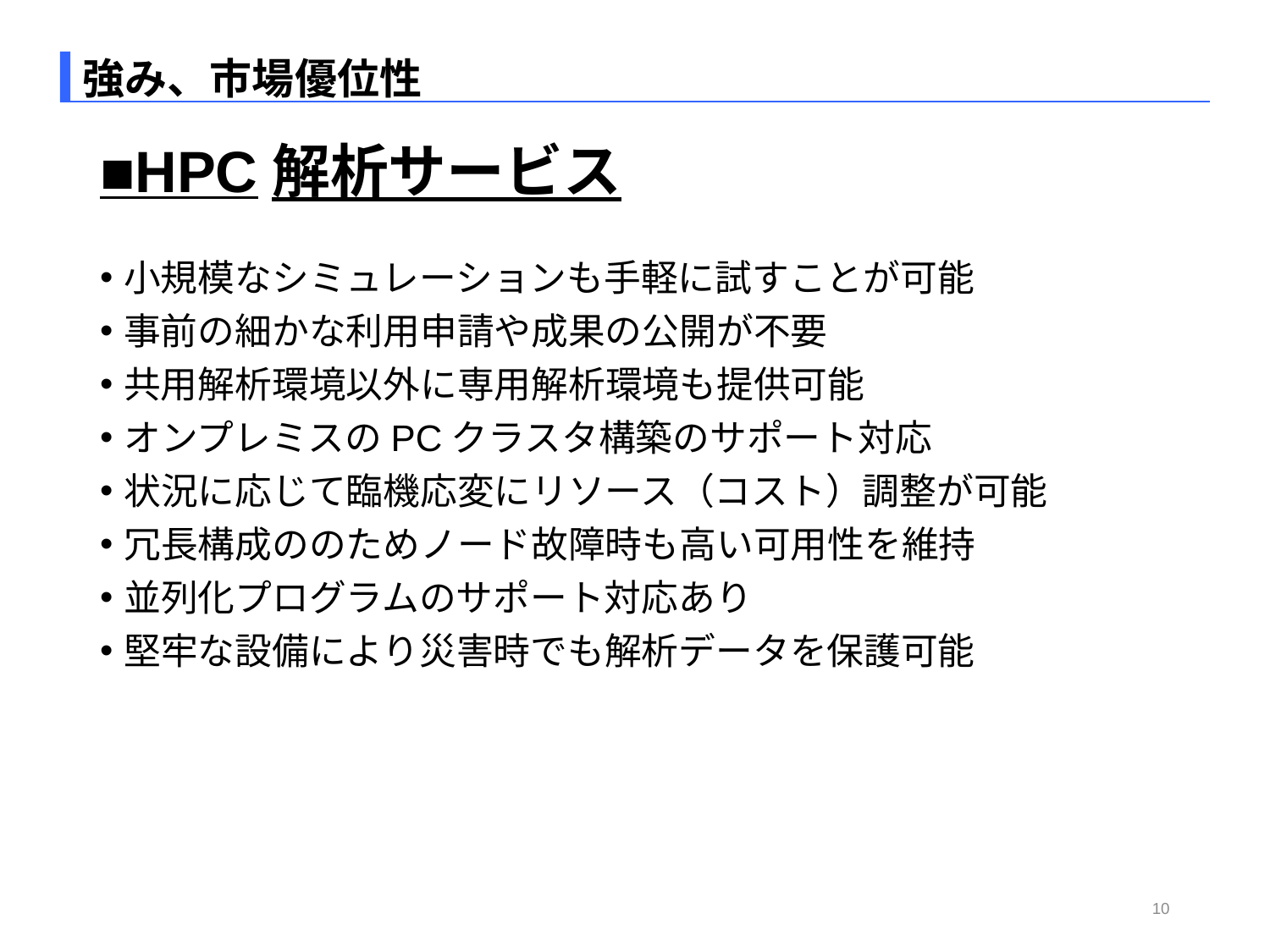

強み、市場優位性

# ■HPC解析サービス
小規模なシミュレーションも手軽に試すことが可能
事前の細かな利用申請や成果の公開が不要
共用解析環境以外に専用解析環境も提供可能
オンプレミスのPCクラスタ構築のサポート対応
状況に応じて臨機応変にリソース（コスト）調整が可能
冗長構成ののためノード故障時も高い可用性を維持
並列化プログラムのサポート対応あり
堅牢な設備により災害時でも解析データを保護可能

10